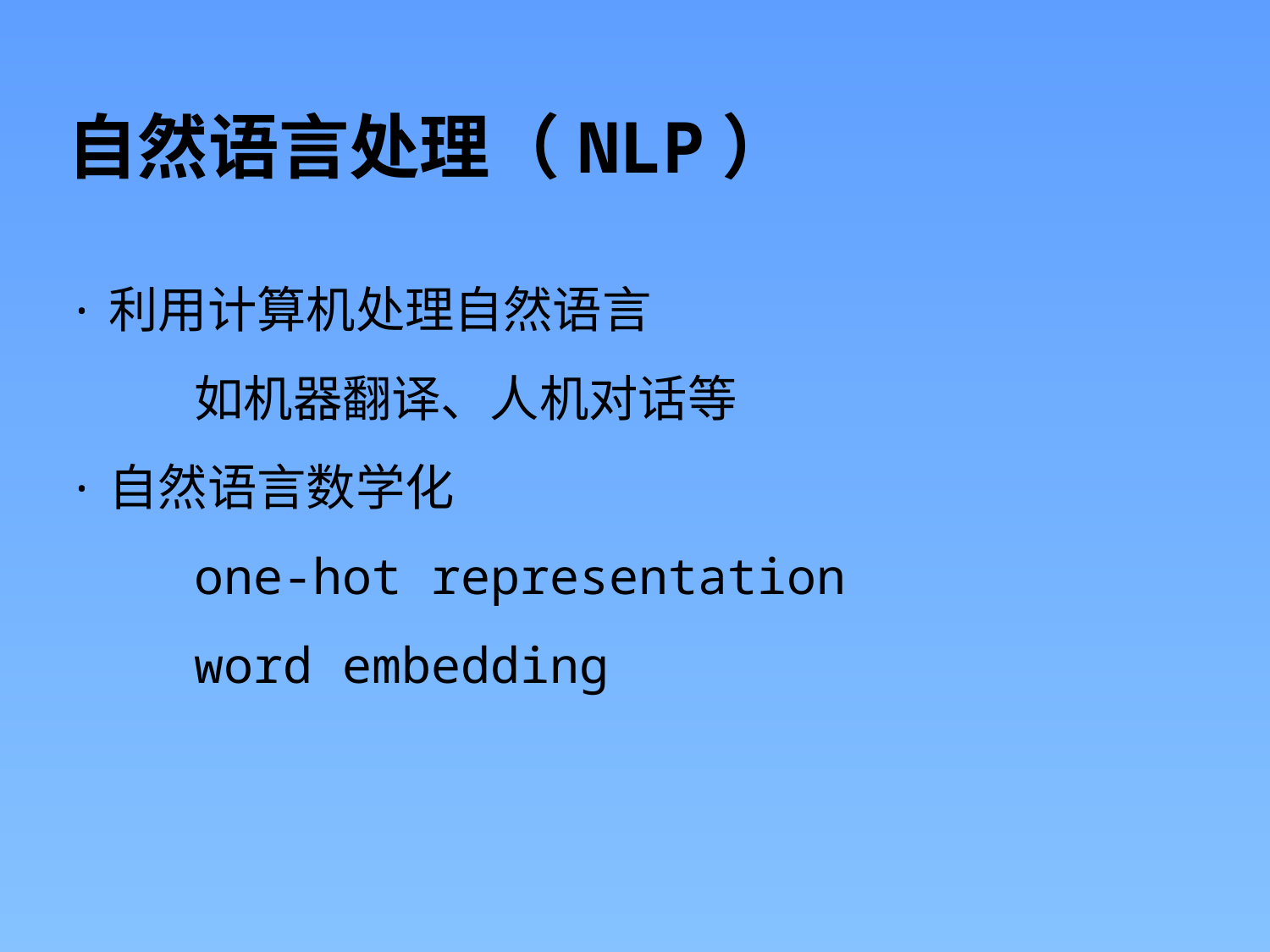

自然语言处理（NLP）
·利用计算机处理自然语言
	如机器翻译、人机对话等
·自然语言数学化
	one-hot representation
	word embedding